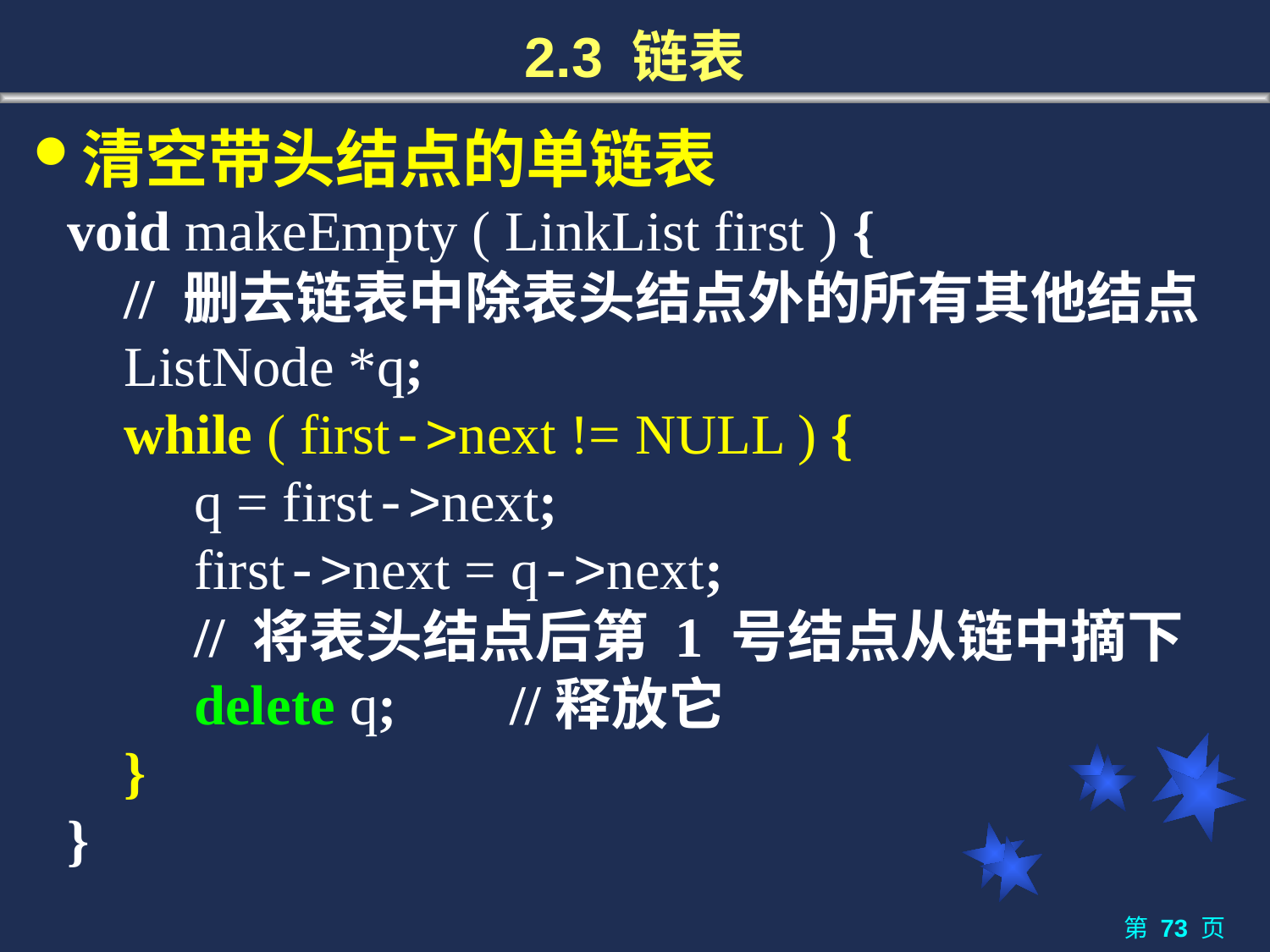

# 2.3 链表
清空带头结点的单链表
void makeEmpty ( LinkList first ) {
    // 删去链表中除表头结点外的所有其他结点
    ListNode *q;
    while ( first->next != NULL ) {
 	q = first->next;
   	first->next = q->next;
	// 将表头结点后第 1 号结点从链中摘下
	delete q;        //释放它
    }
}
第 73 页